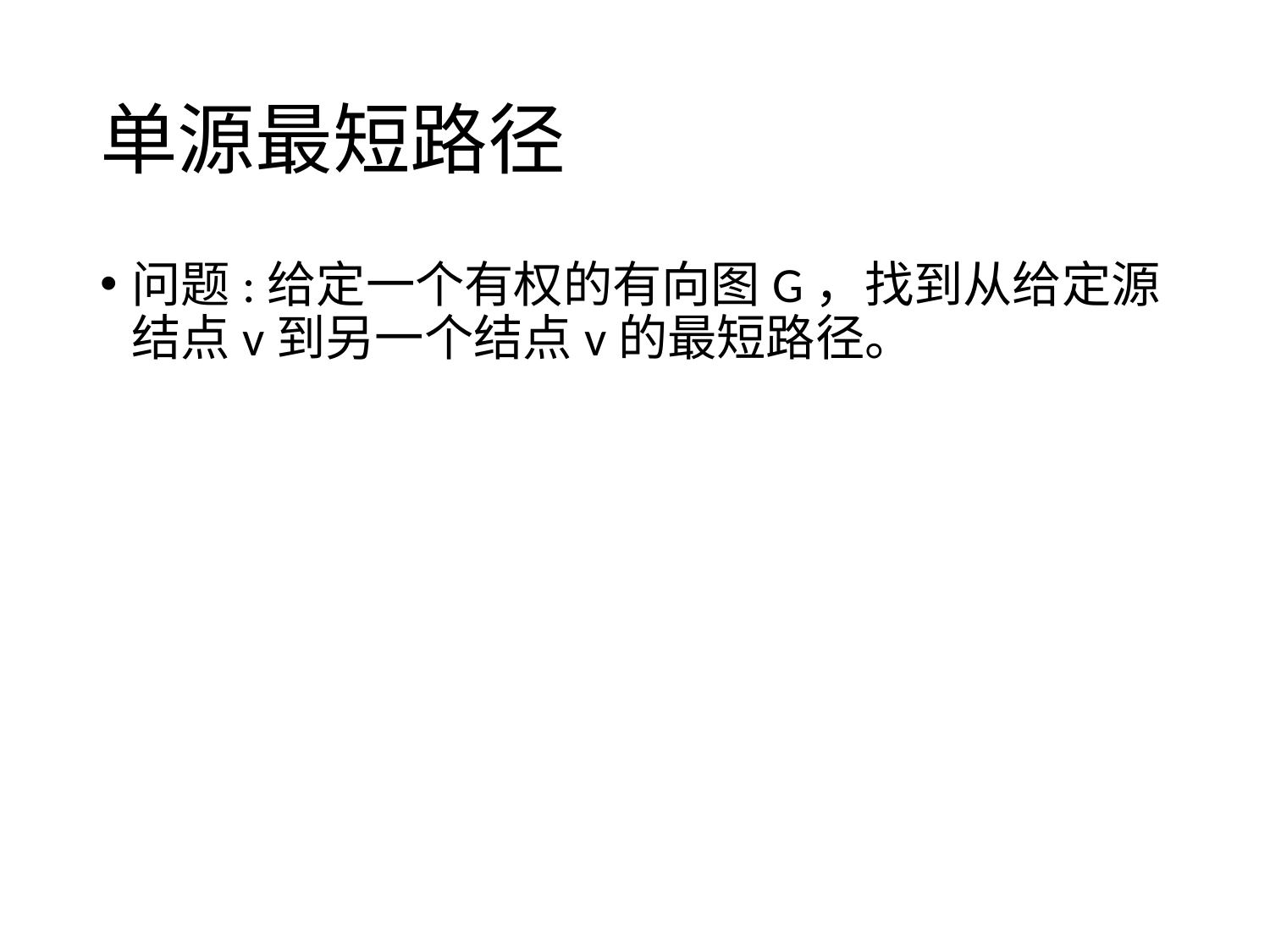

# 单源最短路径
问题:给定一个有权的有向图G，找到从给定源结点v到另一个结点v的最短路径。